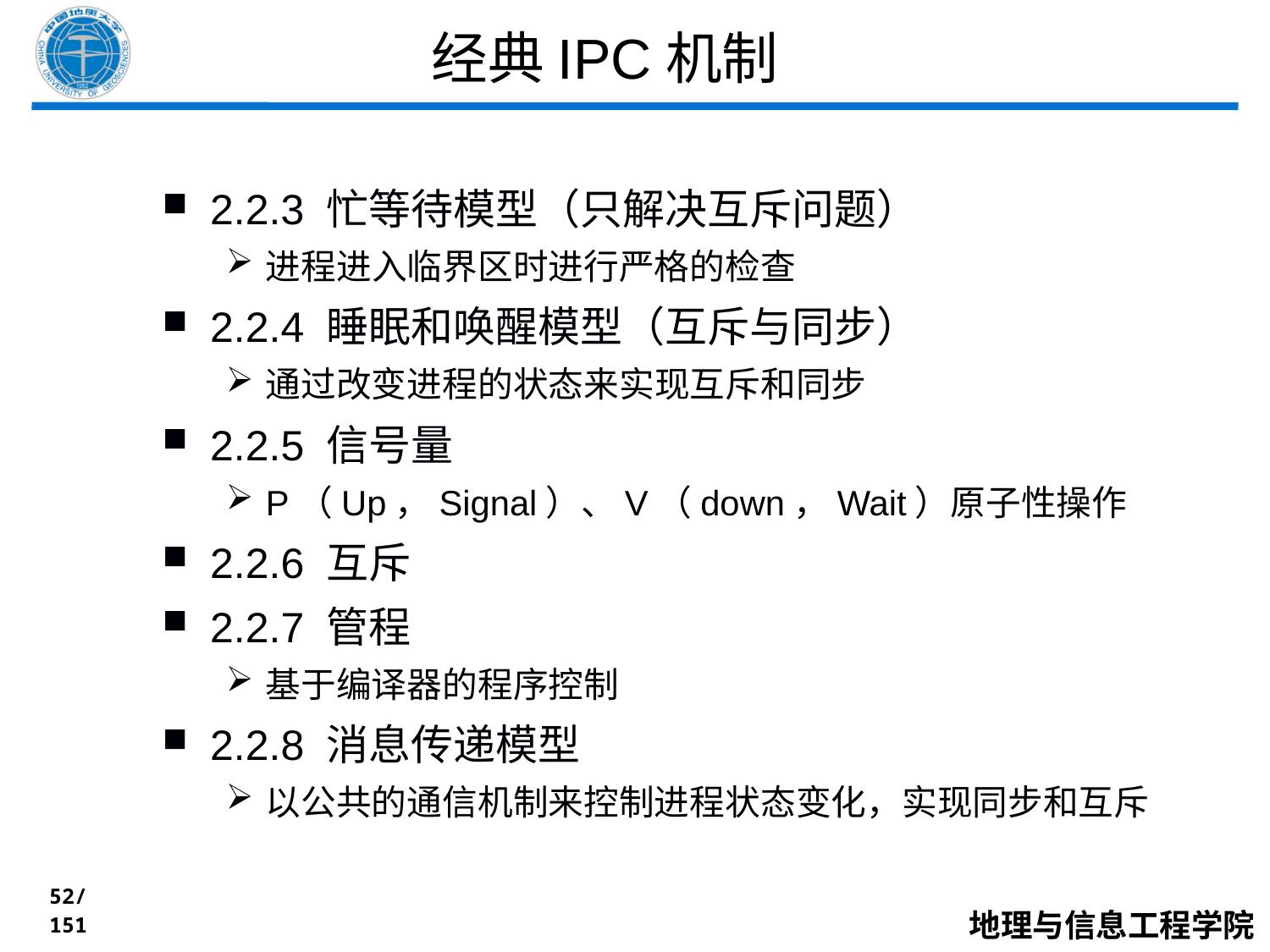

# 经典IPC机制
2.2.3 忙等待模型（只解决互斥问题）
进程进入临界区时进行严格的检查
2.2.4 睡眠和唤醒模型（互斥与同步）
通过改变进程的状态来实现互斥和同步
2.2.5 信号量
P（Up，Signal）、V（down，Wait）原子性操作
2.2.6 互斥
2.2.7 管程
基于编译器的程序控制
2.2.8 消息传递模型
以公共的通信机制来控制进程状态变化，实现同步和互斥